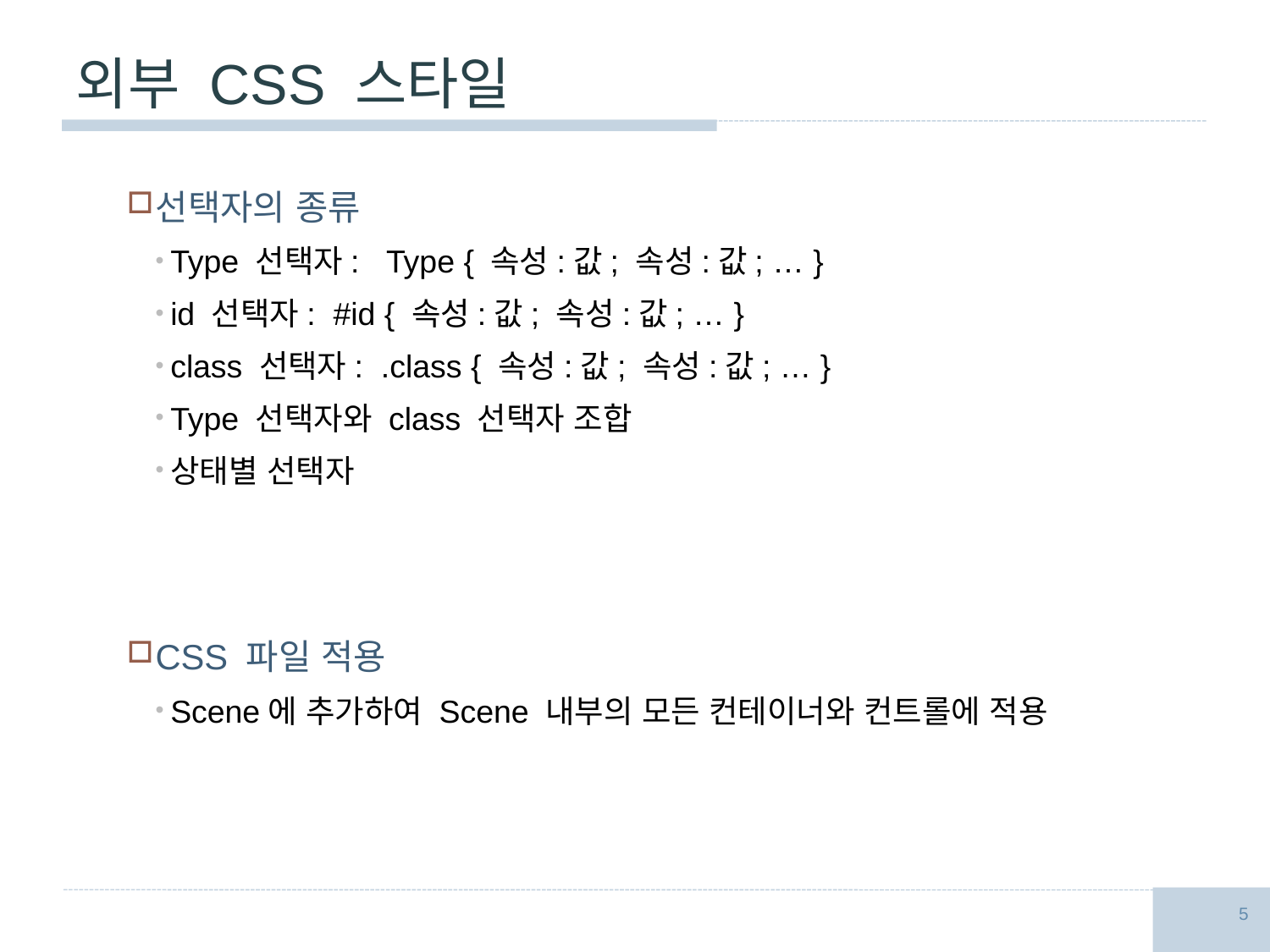

# 외부 CSS 스타일
선택자의 종류
Type 선택자:   Type { 속성:값; 속성:값; … }
id 선택자:  #id { 속성:값; 속성:값; … }
class 선택자:  .class { 속성:값; 속성:값; … }
Type 선택자와 class 선택자 조합
상태별 선택자

CSS 파일 적용
Scene에 추가하여 Scene 내부의 모든 컨테이너와 컨트롤에 적용